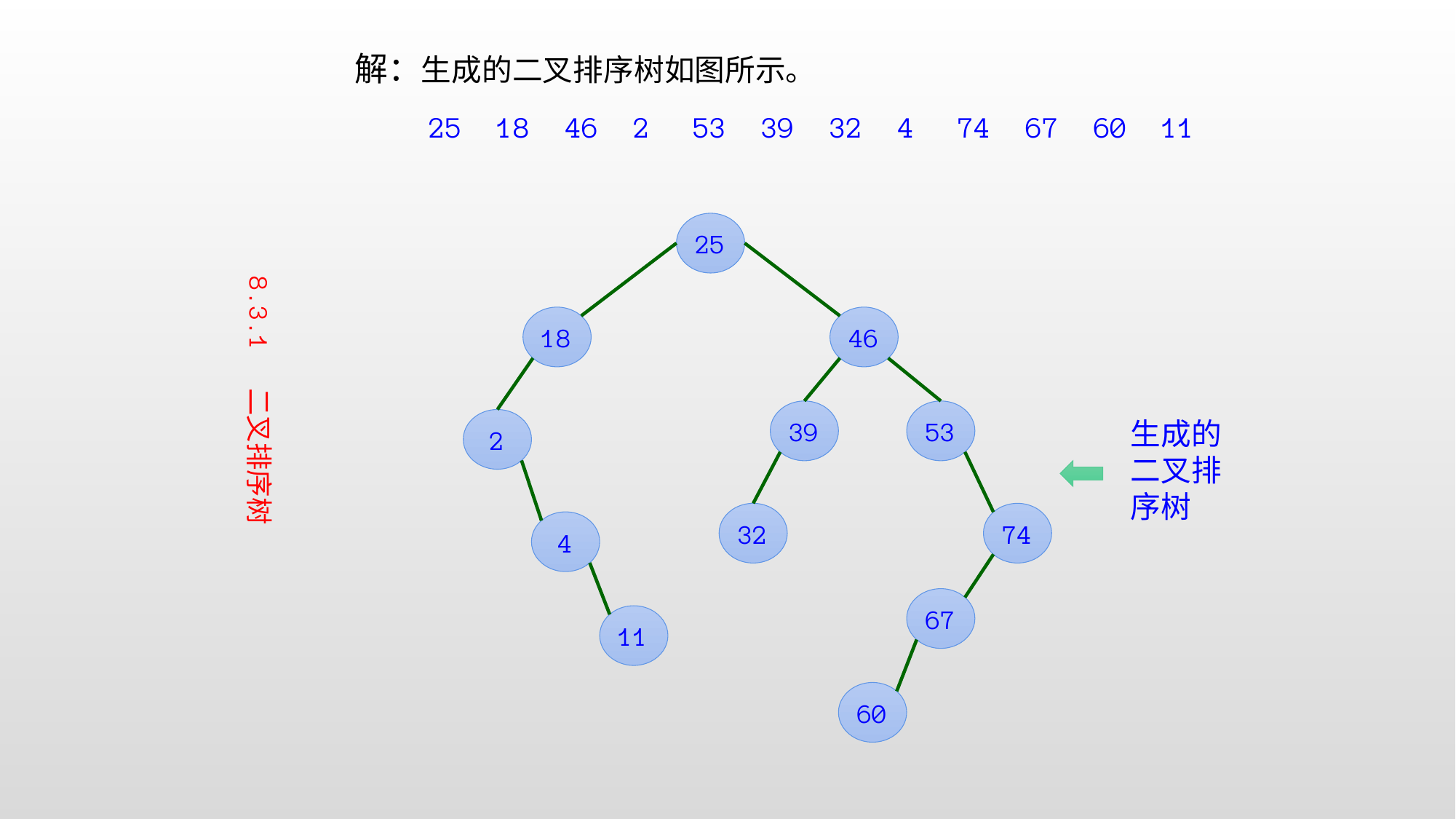

解：生成的二叉排序树如图所示。
25
18
46
2
53
39
32
4
74
67
60
11
8.3.1  二叉排序树
25
18
46
53
2
39

生成的二叉排序树
32
74
4

67
11
60